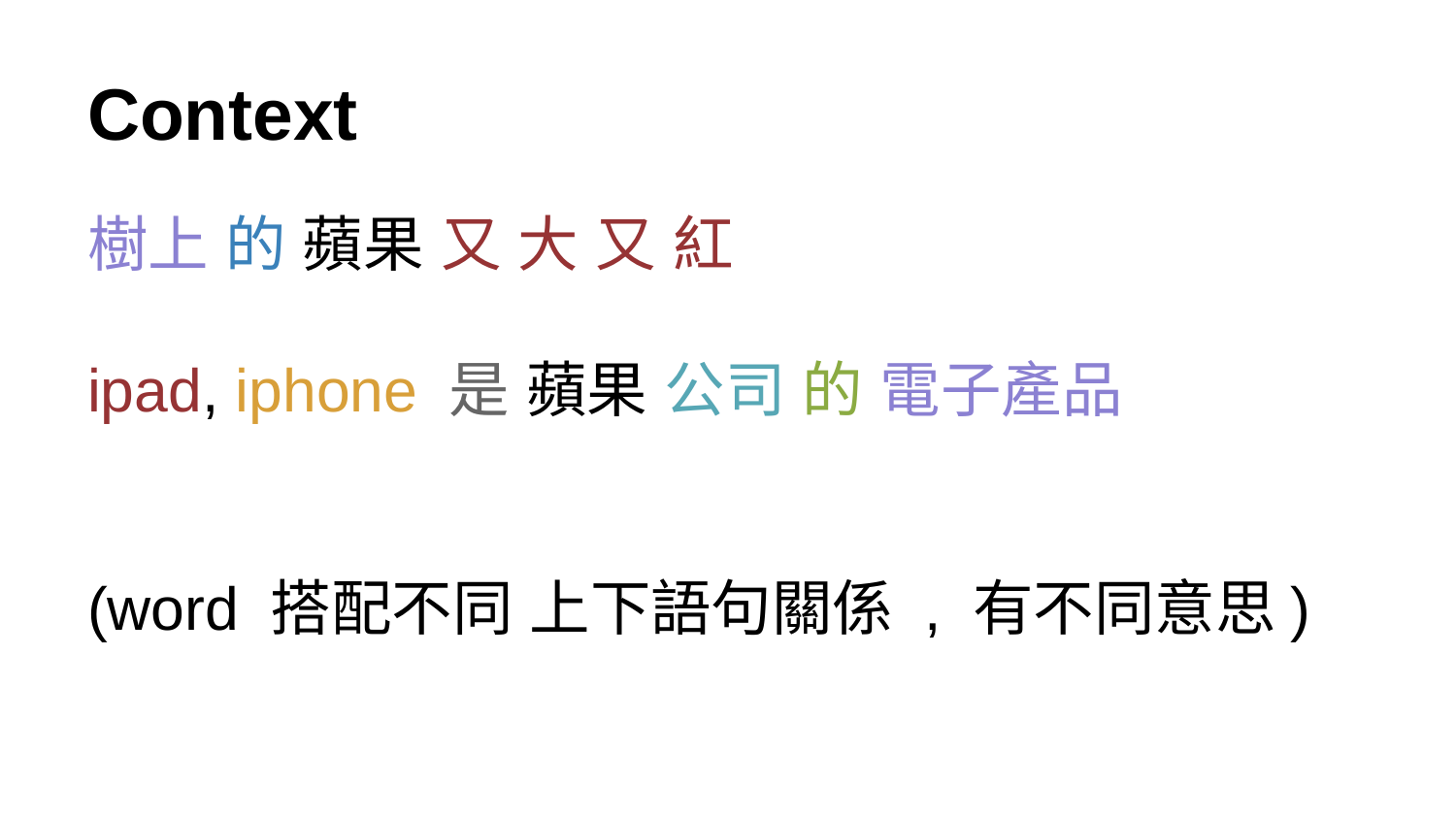

# Context
樹上 的 蘋果 又 大 又 紅

ipad, iphone 是 蘋果 公司 的 電子產品

(word 搭配不同 上下語句關係 , 有不同意思)